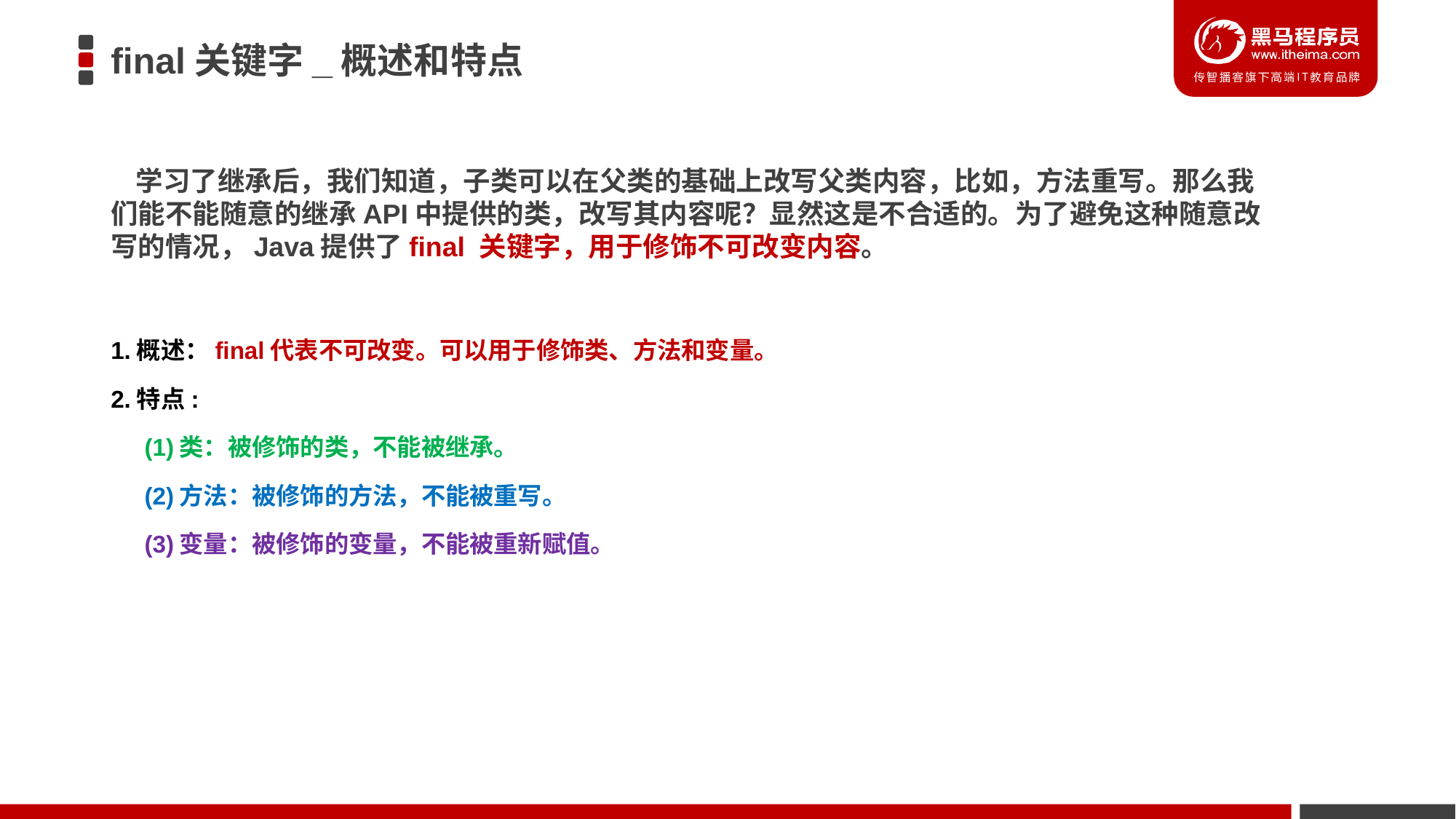

# final关键字_概述和特点
   学习了继承后，我们知道，子类可以在父类的基础上改写父类内容，比如，方法重写。那么我们能不能随意的继承API中提供的类，改写其内容呢？显然这是不合适的。为了避免这种随意改写的情况，Java提供了final 关键字，用于修饰不可改变内容。
1.概述：final代表不可改变。可以用于修饰类、方法和变量。
2.特点:
     (1)类：被修饰的类，不能被继承。
     (2)方法：被修饰的方法，不能被重写。
     (3)变量：被修饰的变量，不能被重新赋值。